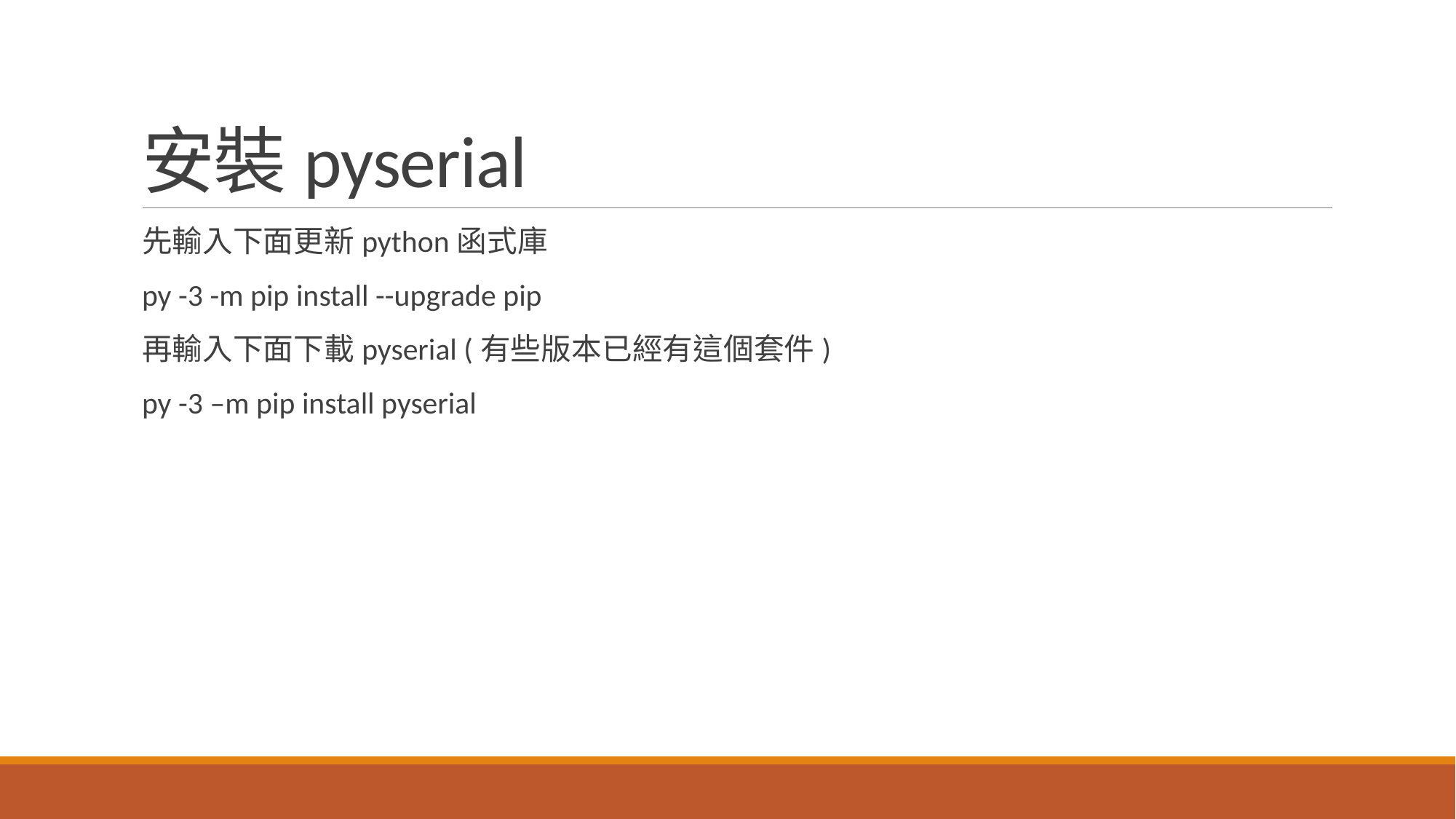

# 安裝pyserial
先輸入下面更新python函式庫
py -3 -m pip install --upgrade pip
再輸入下面下載pyserial (有些版本已經有這個套件)
py -3 –m pip install pyserial